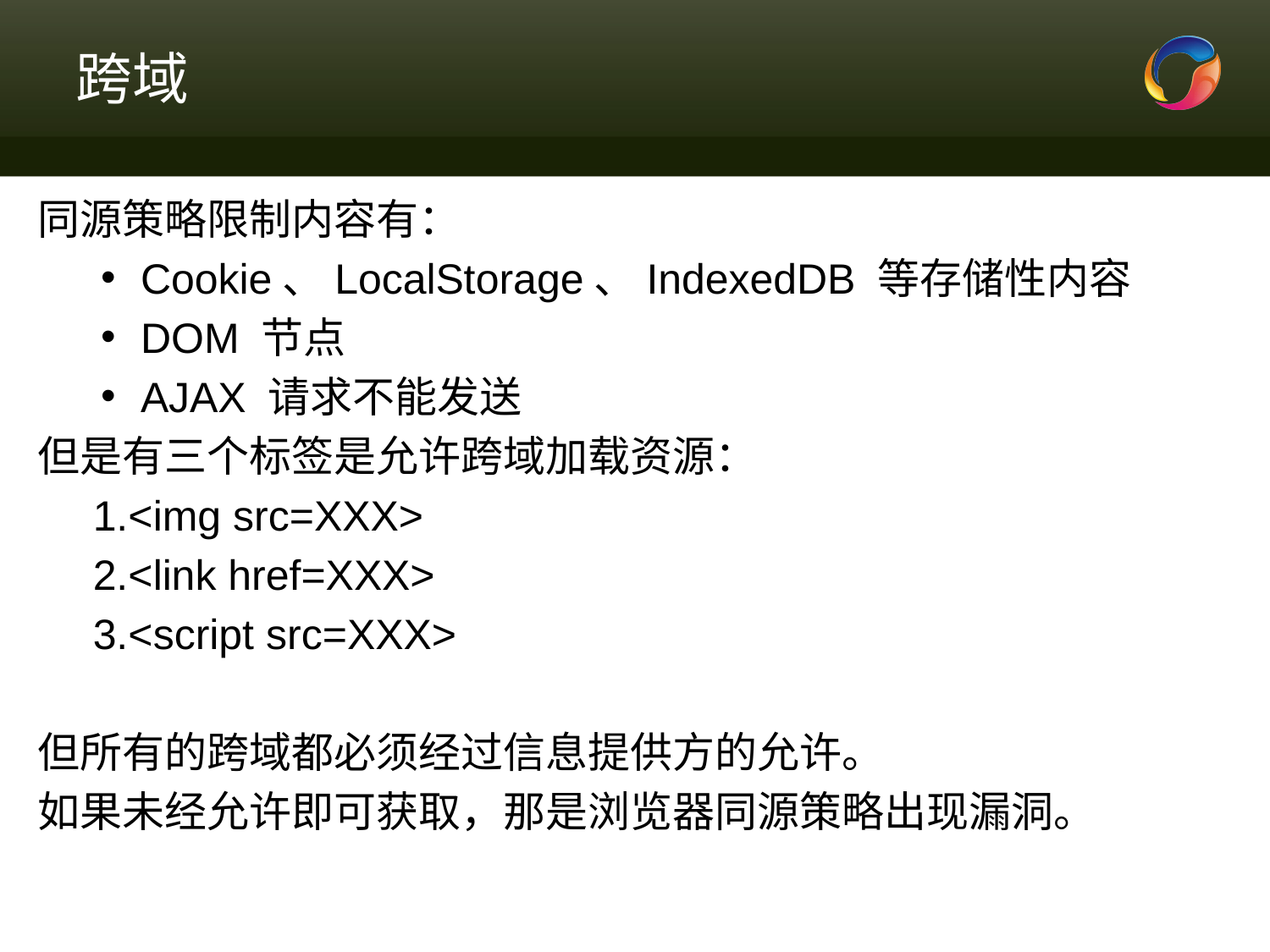

# 跨域
同源策略限制内容有：
Cookie、LocalStorage、IndexedDB 等存储性内容
DOM 节点
AJAX 请求不能发送
但是有三个标签是允许跨域加载资源：
1.<img src=XXX>
2.<link href=XXX>
3.<script src=XXX>

但所有的跨域都必须经过信息提供方的允许。
如果未经允许即可获取，那是浏览器同源策略出现漏洞。